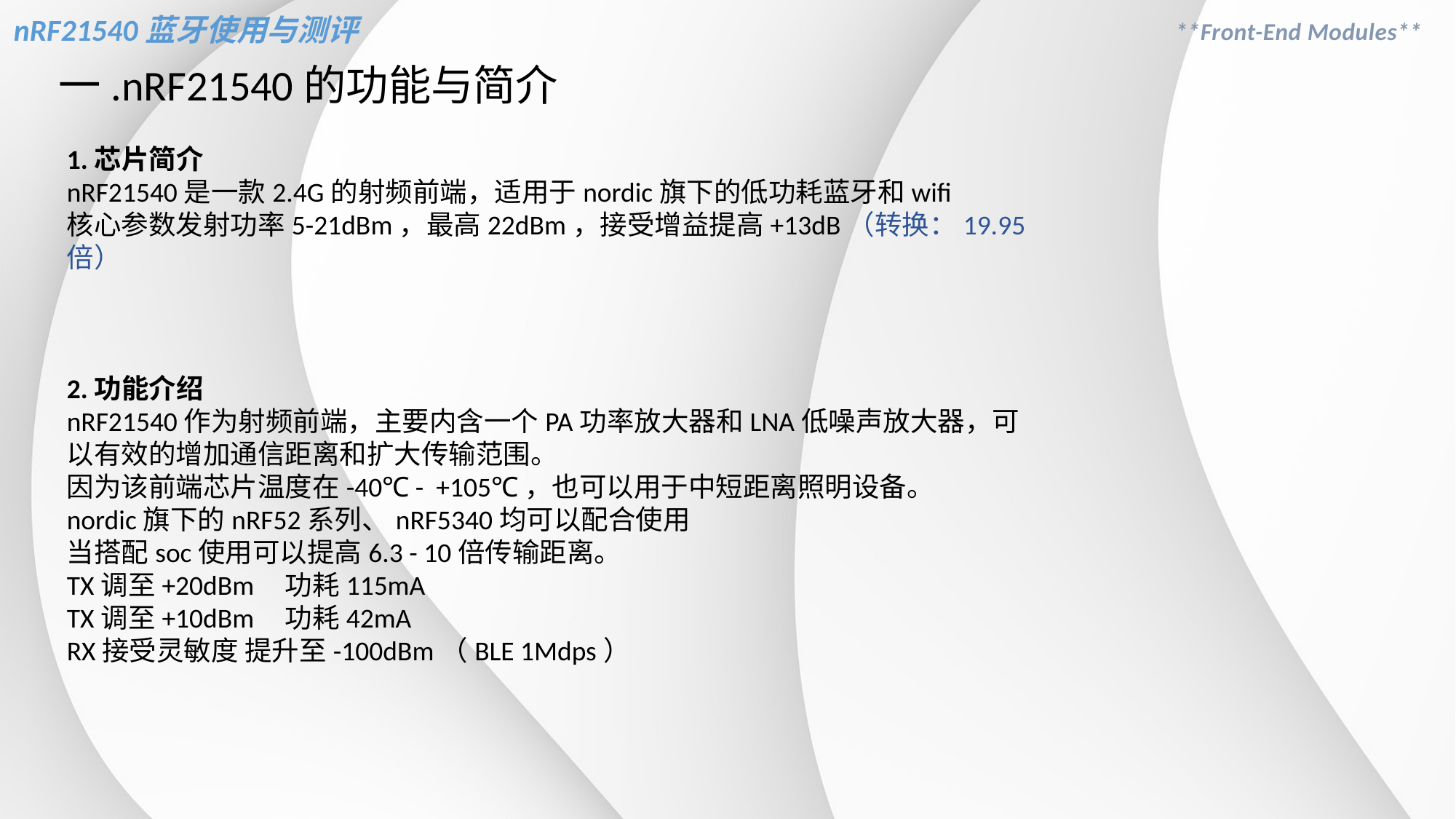

# nRF21540蓝牙使用与测评
一.nRF21540的功能与简介
1.芯片简介
nRF21540是一款2.4G的射频前端，适用于nordic旗下的低功耗蓝牙和wifi
核心参数发射功率5-21dBm，最高22dBm，接受增益提高+13dB（转换：19.95倍）

2.功能介绍
nRF21540作为射频前端，主要内含一个PA功率放大器和LNA低噪声放大器，可以有效的增加通信距离和扩大传输范围。
因为该前端芯片温度在-40℃ -  +105℃，也可以用于中短距离照明设备。
nordic旗下的nRF52系列、nRF5340均可以配合使用
当搭配soc使用可以提高6.3 - 10倍传输距离。
TX调至+20dBm 	功耗115mA
TX调至+10dBm	功耗42mA
RX接受灵敏度 提升至-100dBm（BLE 1Mdps）